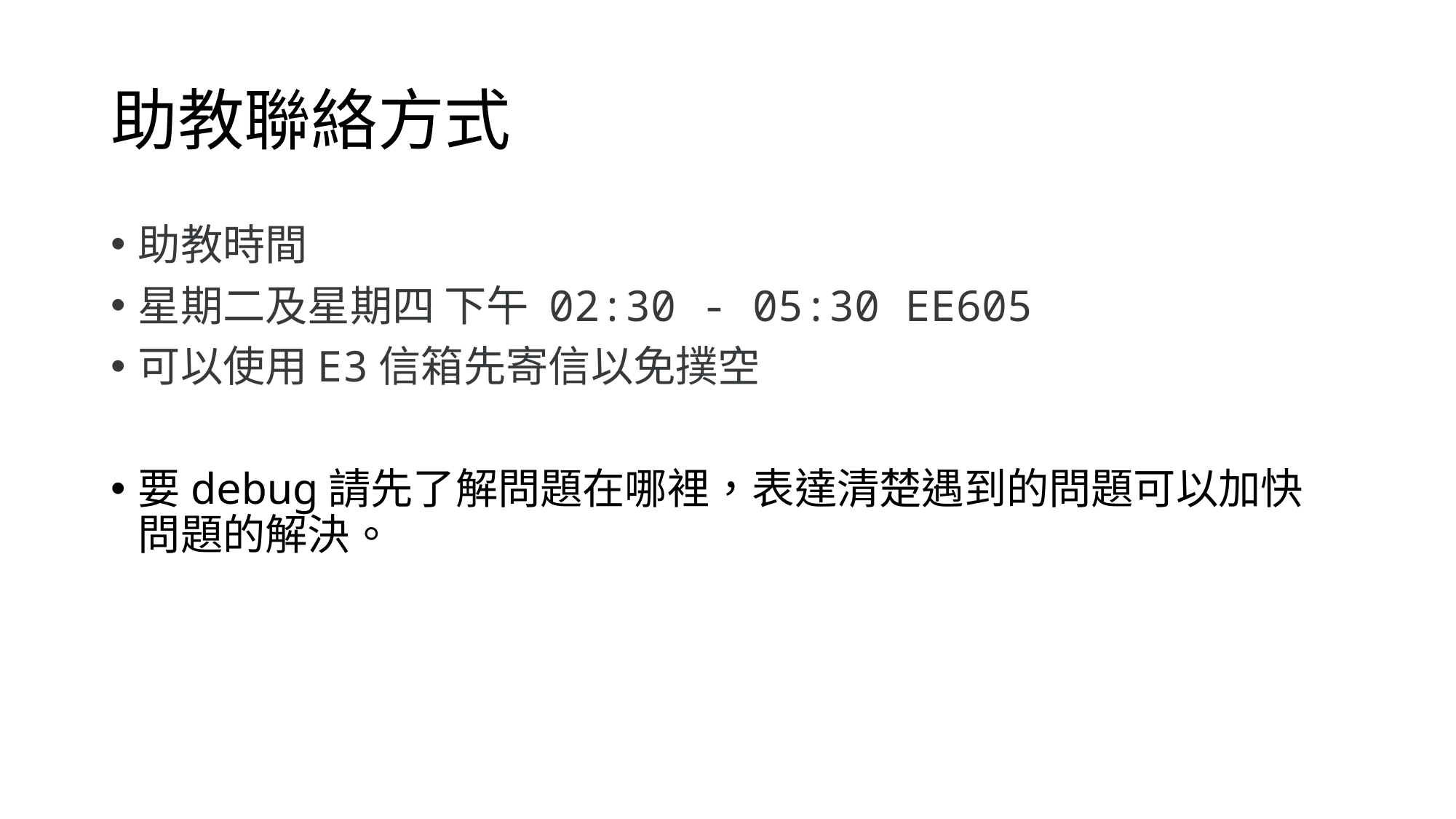

# 助教聯絡方式
助教時間
星期二及星期四 下午 02:30 - 05:30 EE605
可以使用E3信箱先寄信以免撲空

要debug請先了解問題在哪裡，表達清楚遇到的問題可以加快問題的解決。